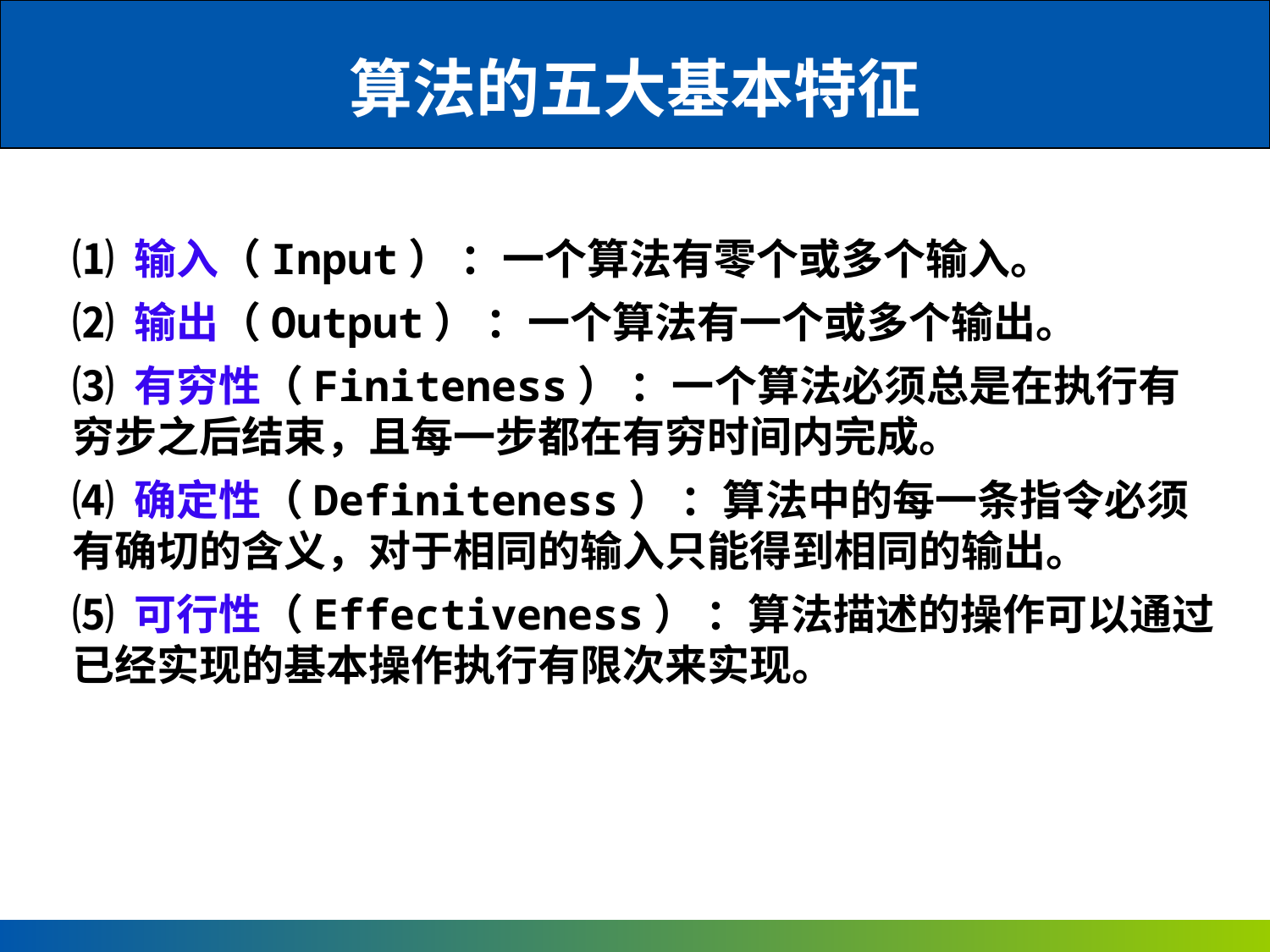

算法的五大基本特征
⑴ 输入（Input） ：一个算法有零个或多个输入。
⑵ 输出（Output） ：一个算法有一个或多个输出。
⑶ 有穷性（Finiteness） ：一个算法必须总是在执行有穷步之后结束，且每一步都在有穷时间内完成。
⑷ 确定性（Definiteness） ：算法中的每一条指令必须有确切的含义，对于相同的输入只能得到相同的输出。
⑸ 可行性（Effectiveness） ：算法描述的操作可以通过已经实现的基本操作执行有限次来实现。